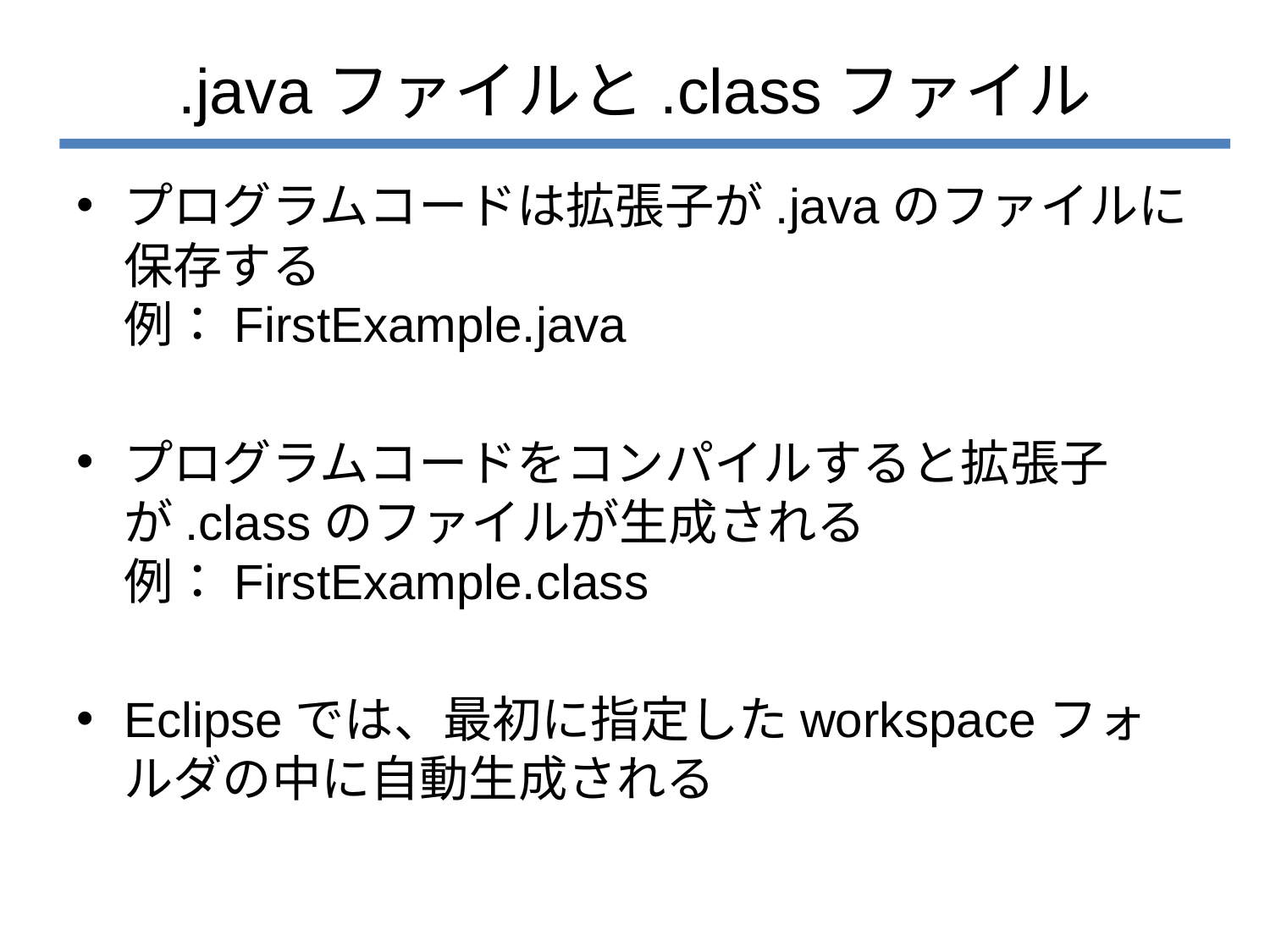

# .javaファイルと.classファイル
プログラムコードは拡張子が.javaのファイルに保存する
例：FirstExample.java

プログラムコードをコンパイルすると拡張子が.classのファイルが生成される
例：FirstExample.class

Eclipseでは、最初に指定したworkspaceフォルダの中に自動生成される